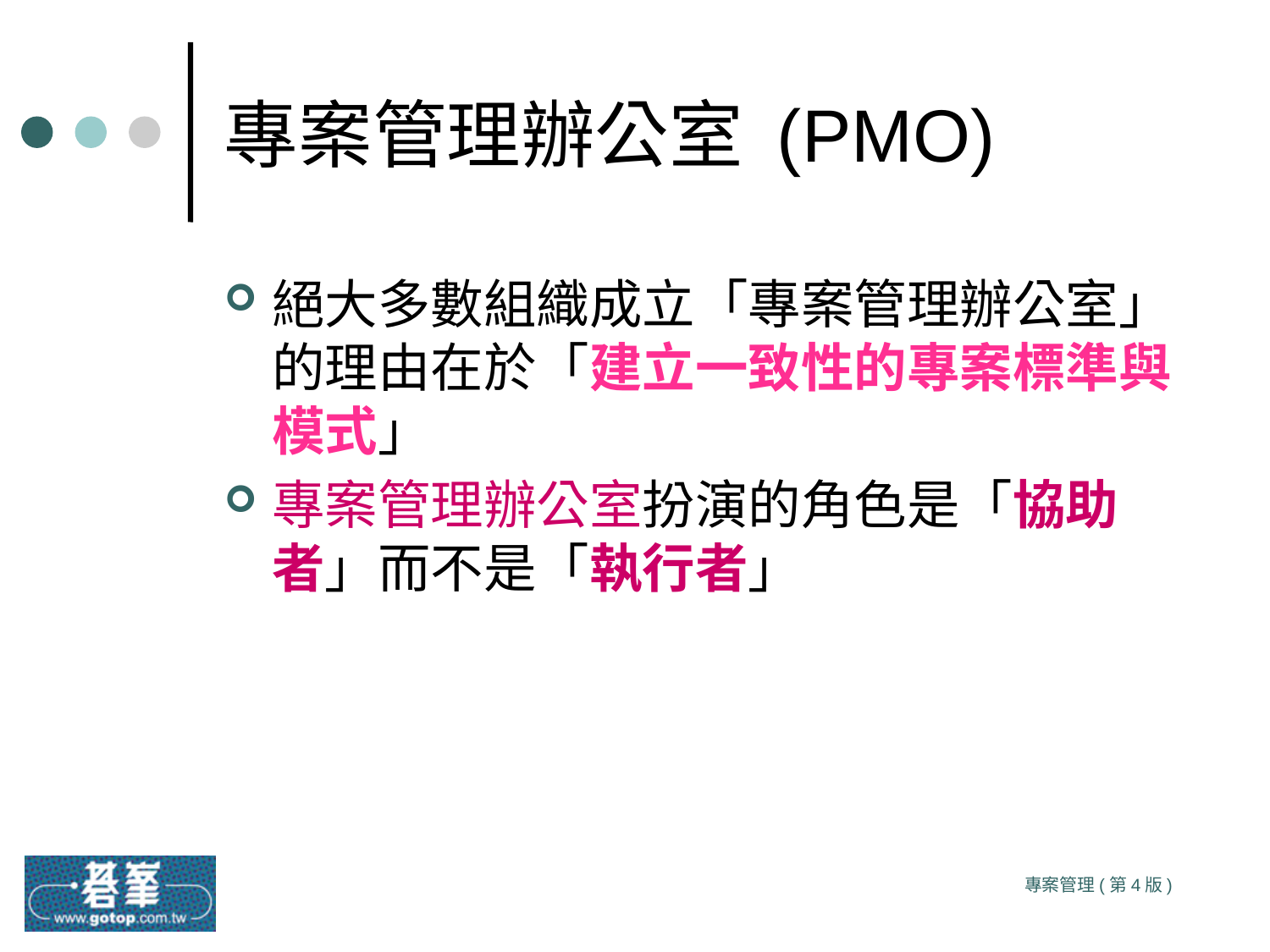

# 專案管理辦公室 (PMO)
絕大多數組織成立「專案管理辦公室」的理由在於「建立一致性的專案標準與模式」
專案管理辦公室扮演的角色是「協助者」而不是「執行者」
專案管理(第4版)